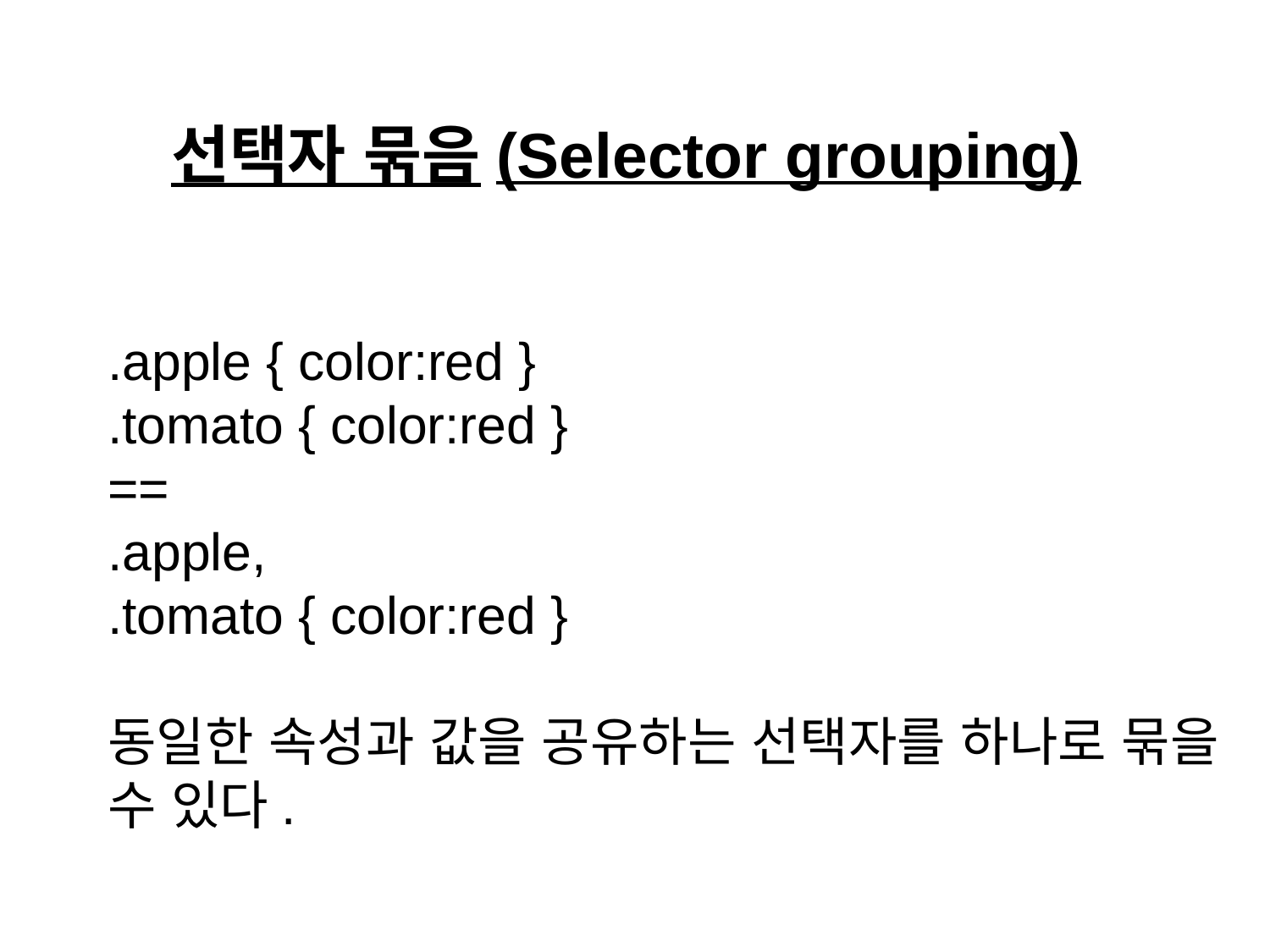

# 선택자 묶음(Selector grouping)
.apple { color:red }
.tomato { color:red }
==
.apple,
.tomato { color:red }

동일한 속성과 값을 공유하는 선택자를 하나로 묶을 수 있다.